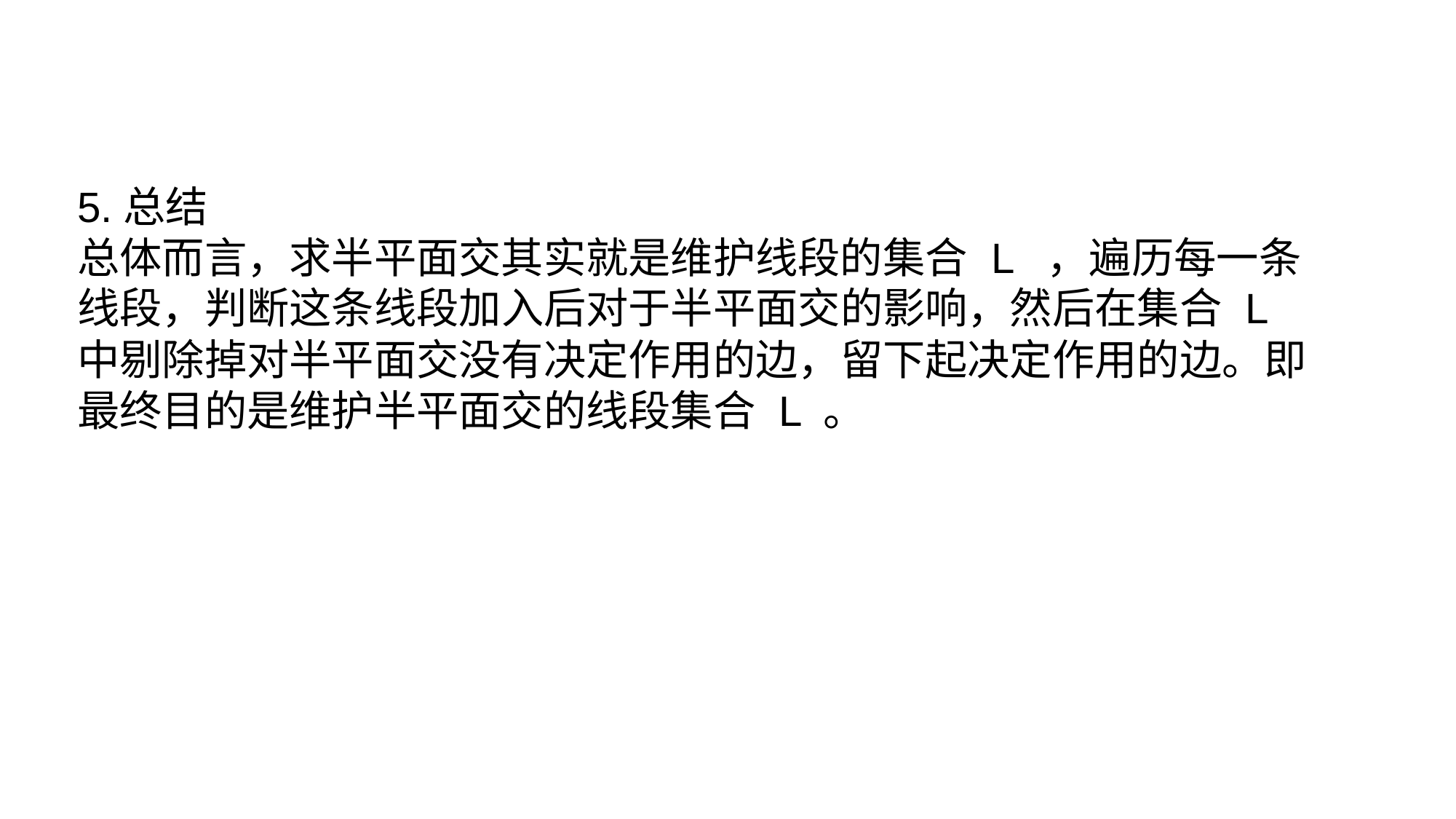

5.总结
总体而言，求半平面交其实就是维护线段的集合 L  ，遍历每一条线段，判断这条线段加入后对于半平面交的影响，然后在集合 L  中剔除掉对半平面交没有决定作用的边，留下起决定作用的边。即最终目的是维护半平面交的线段集合 L 。